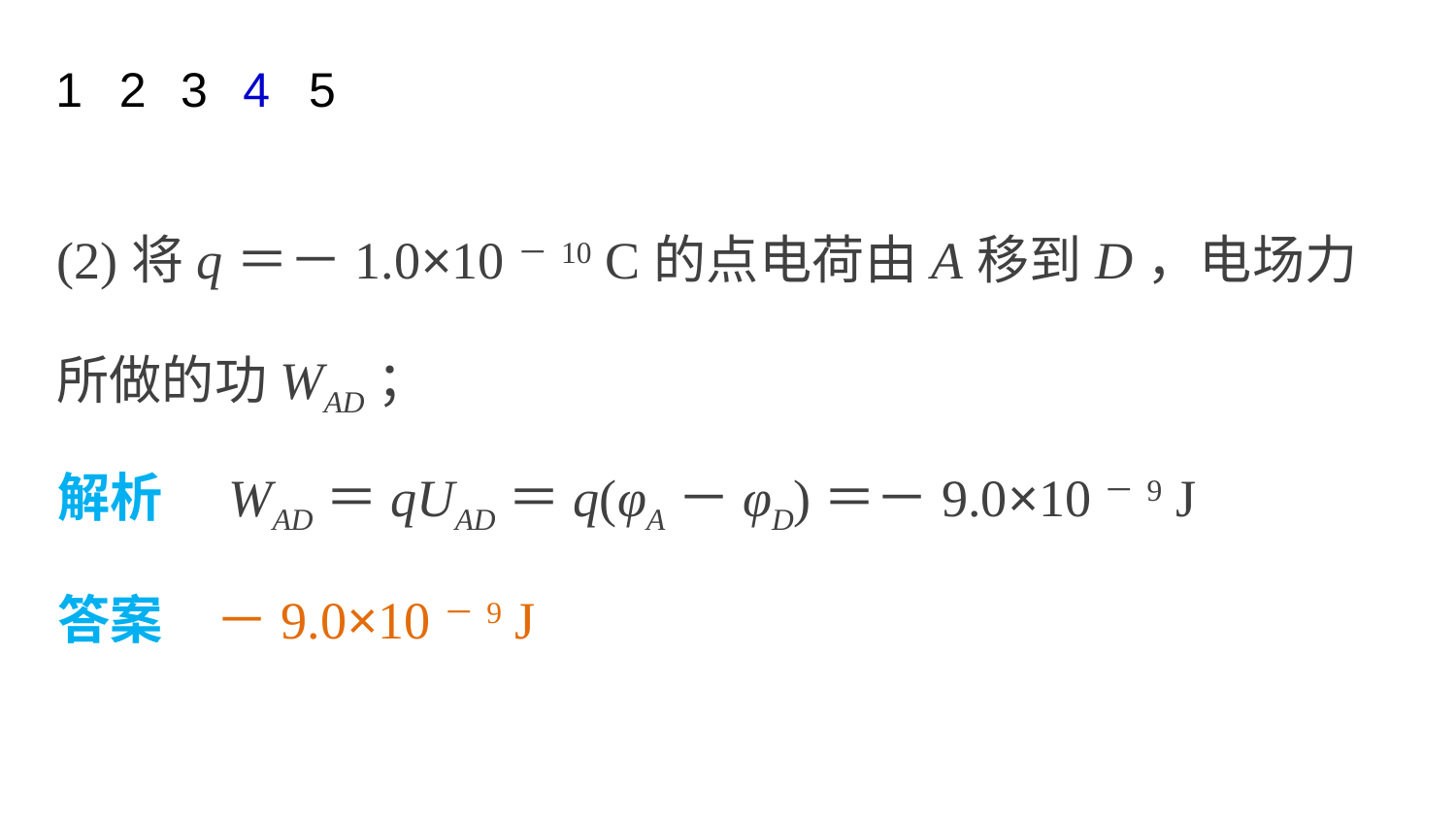

1
2
3
4
5
(2)将q＝－1.0×10－10 C的点电荷由A移到D，电场力所做的功WAD；
解析　WAD＝qUAD＝q(φA－φD)＝－9.0×10－9 J
答案　－9.0×10－9 J